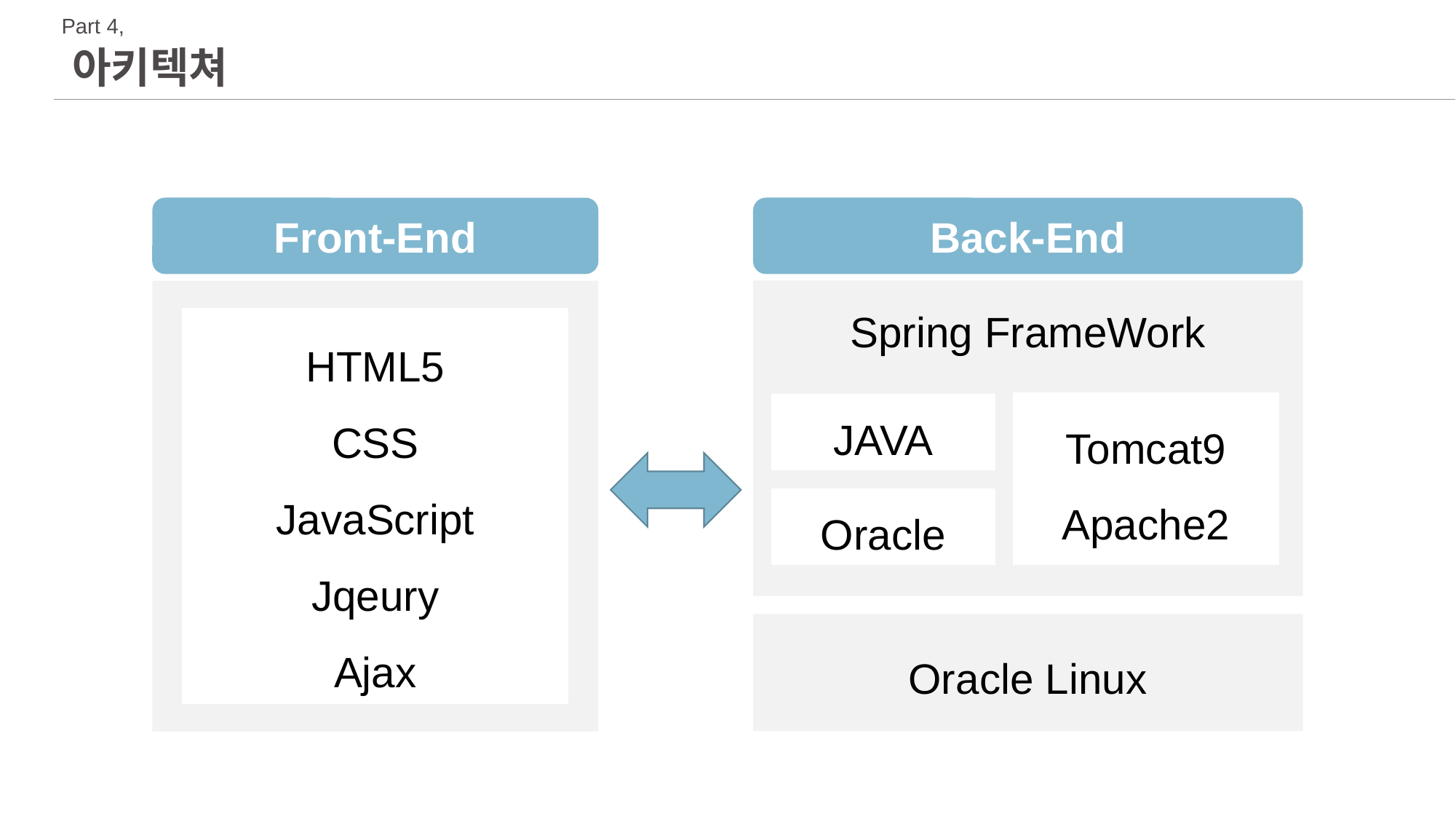

Part 4,
아키텍쳐
Front-End
Back-End

Spring FrameWork
HTML5
CSS
JavaScript
Jqeury
Ajax
Tomcat9
Apache2
JAVA
Oracle

Oracle Linux